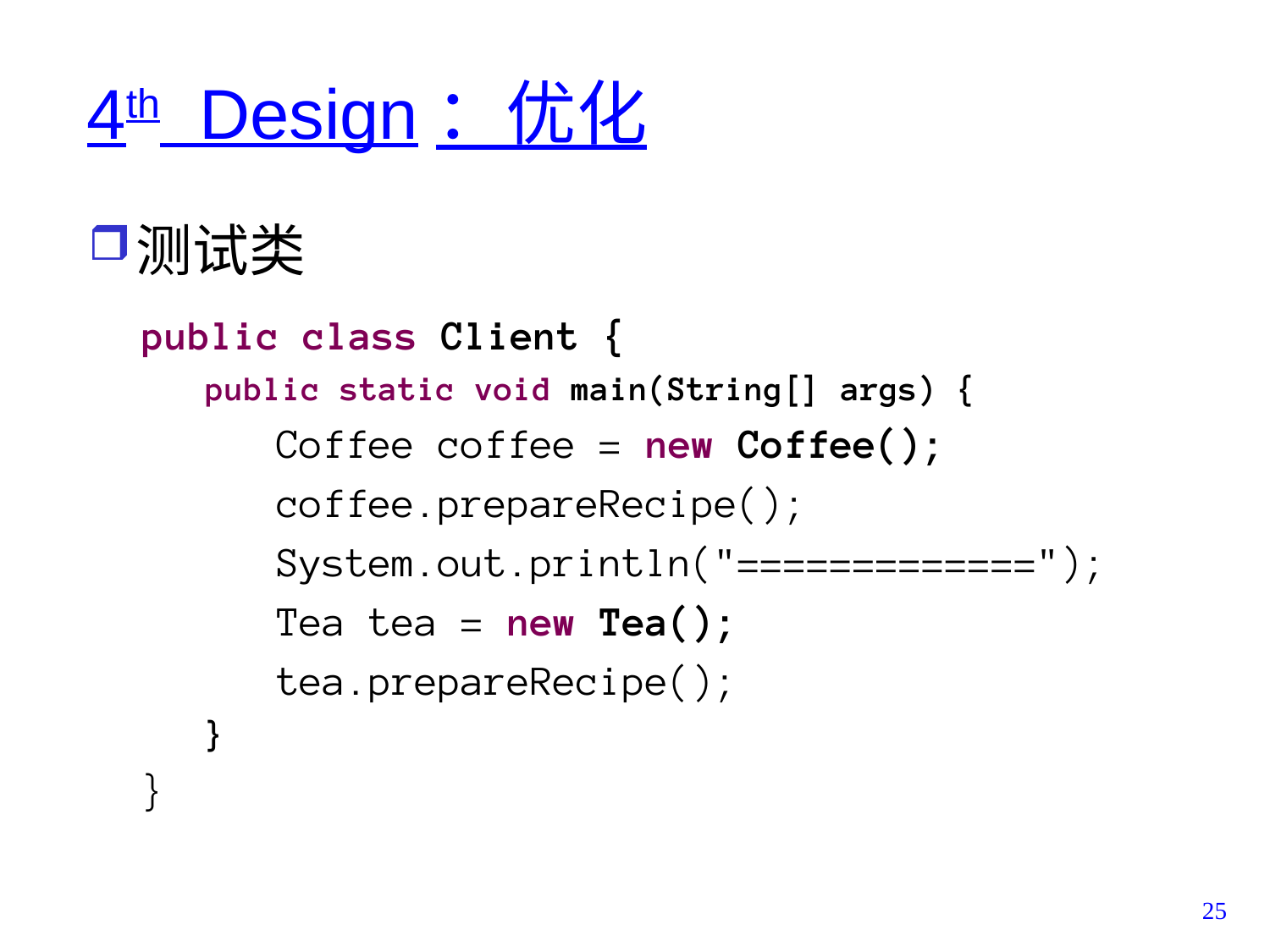

# 4th  Design：优化
测试类
public class Client {
public static void main(String[] args) {
Coffee coffee = new Coffee();
coffee.prepareRecipe();
System.out.println("=============");
Tea tea = new Tea();
tea.prepareRecipe();
}
}
25